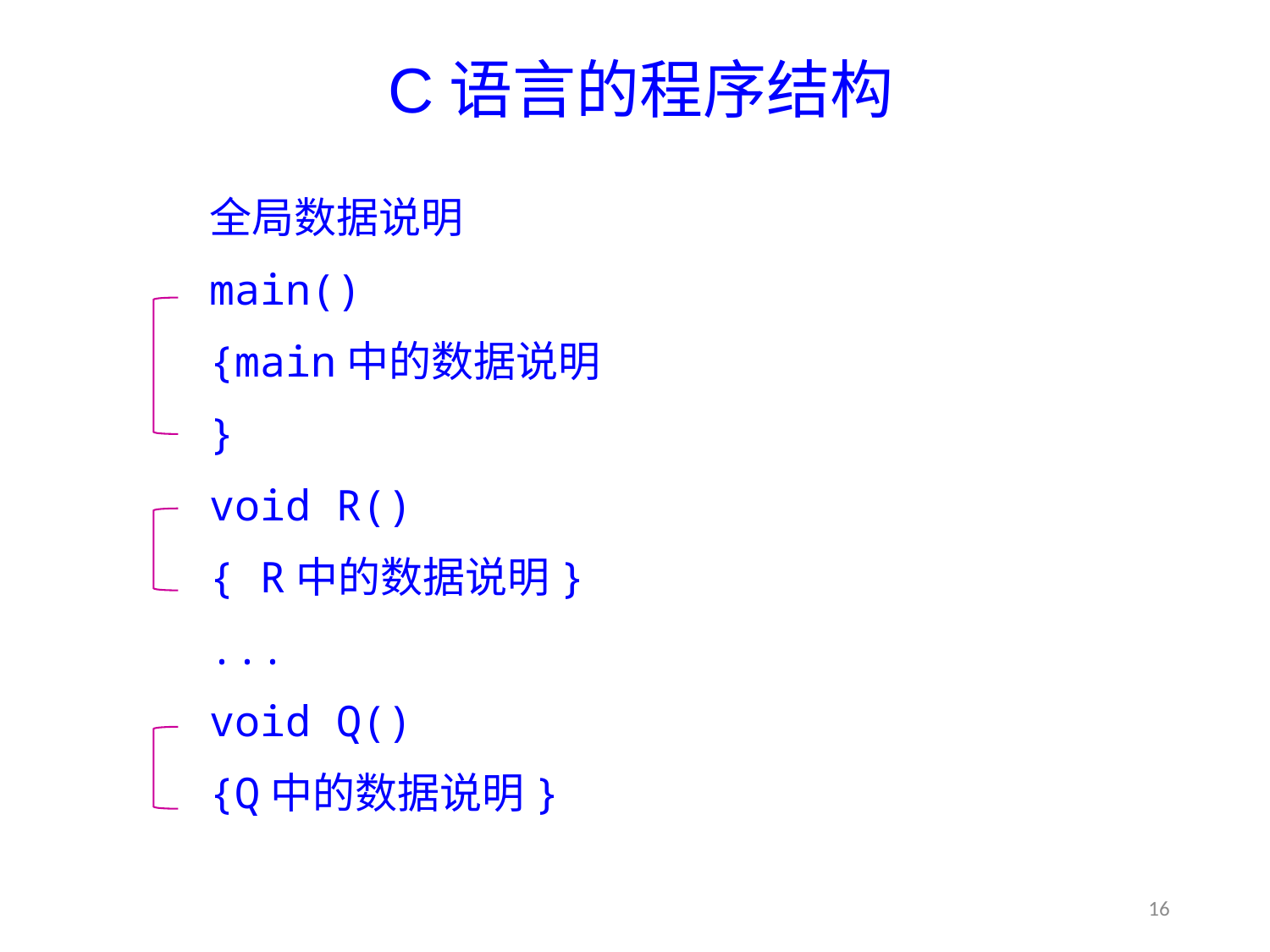

# C语言的程序结构
全局数据说明
main()
{main中的数据说明
}
void R()
{ R中的数据说明}
...
void Q()
{Q中的数据说明}

16